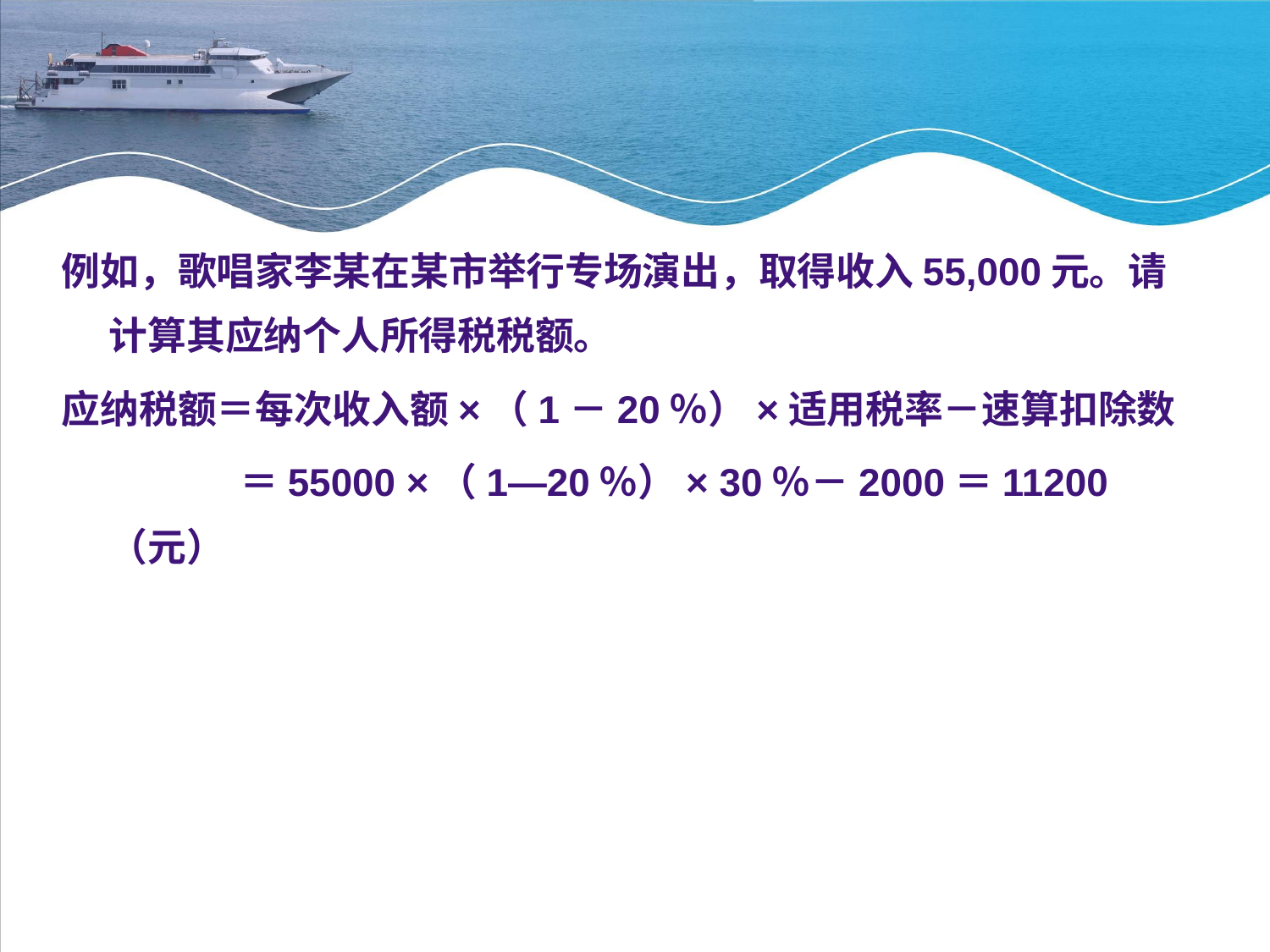

例如，歌唱家李某在某市举行专场演出，取得收入55,000元。请计算其应纳个人所得税税额。
应纳税额＝每次收入额×（1－20％）×适用税率－速算扣除数
                   ＝55000 ×（1—20％）× 30％－2000＝11200（元）